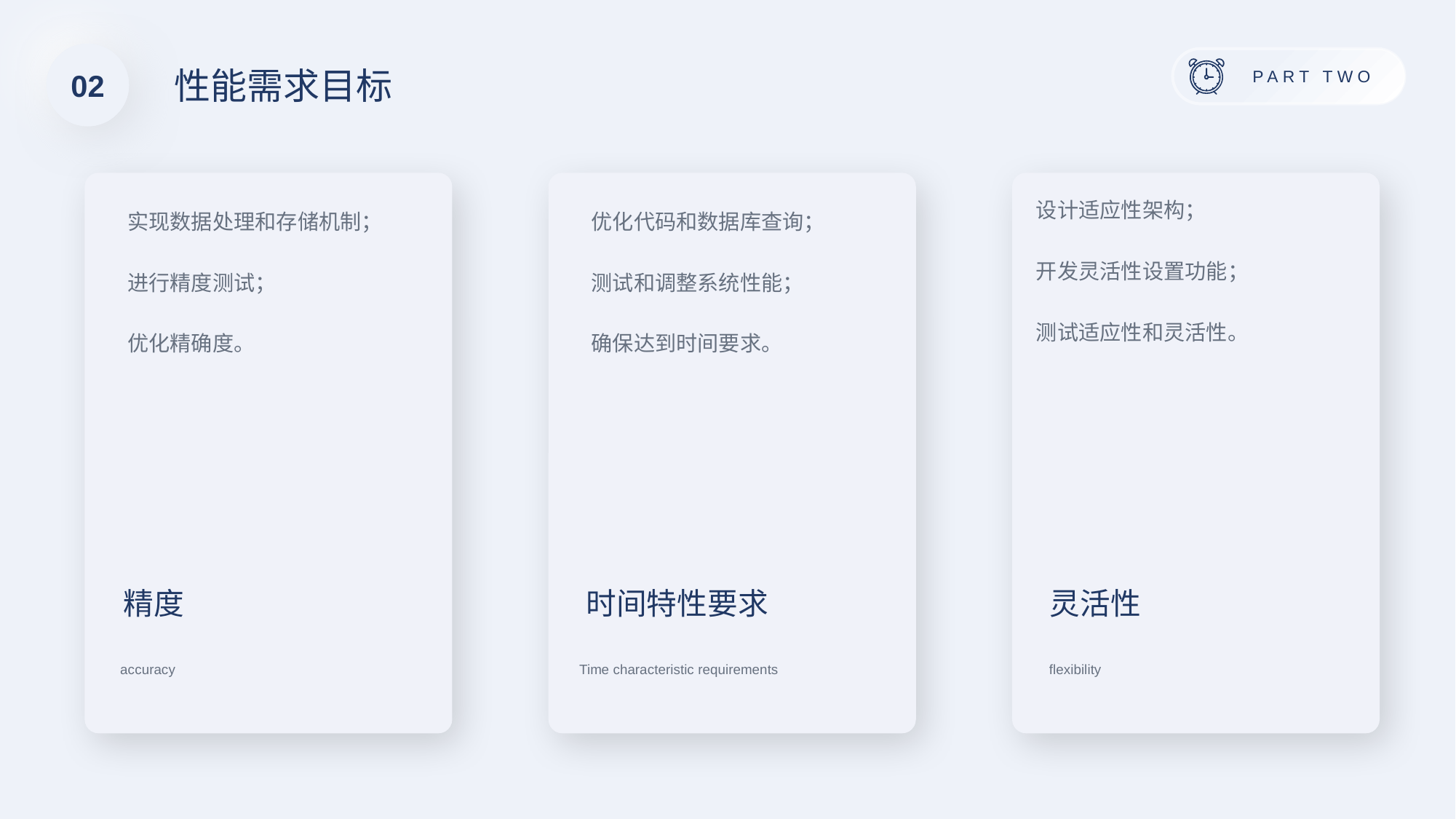

02
性能需求目标

设计适应性架构；

开发灵活性设置功能；

测试适应性和灵活性。
实现数据处理和存储机制；

进行精度测试；

优化精确度。
优化代码和数据库查询；

测试和调整系统性能；

确保达到时间要求。
精度
accuracy

时间特性要求
Time characteristic requirements

灵活性
flexibility